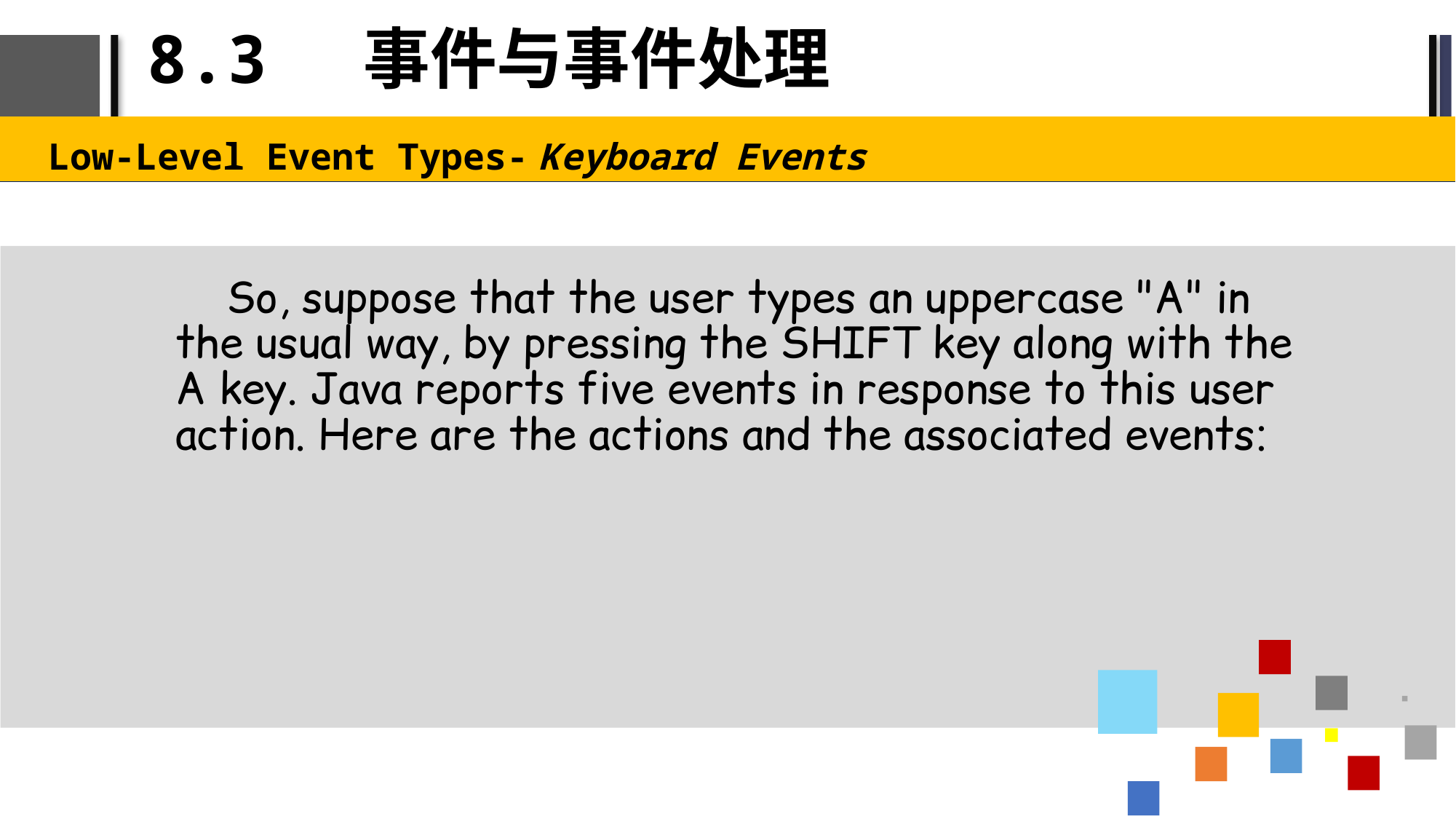

# 8.3  事件与事件处理

Low-Level Event Types- Keyboard Events

    So, suppose that the user types an uppercase "A" in the usual way, by pressing the SHIFT key along with the A key. Java reports five events in response to this user action. Here are the actions and the associated events: